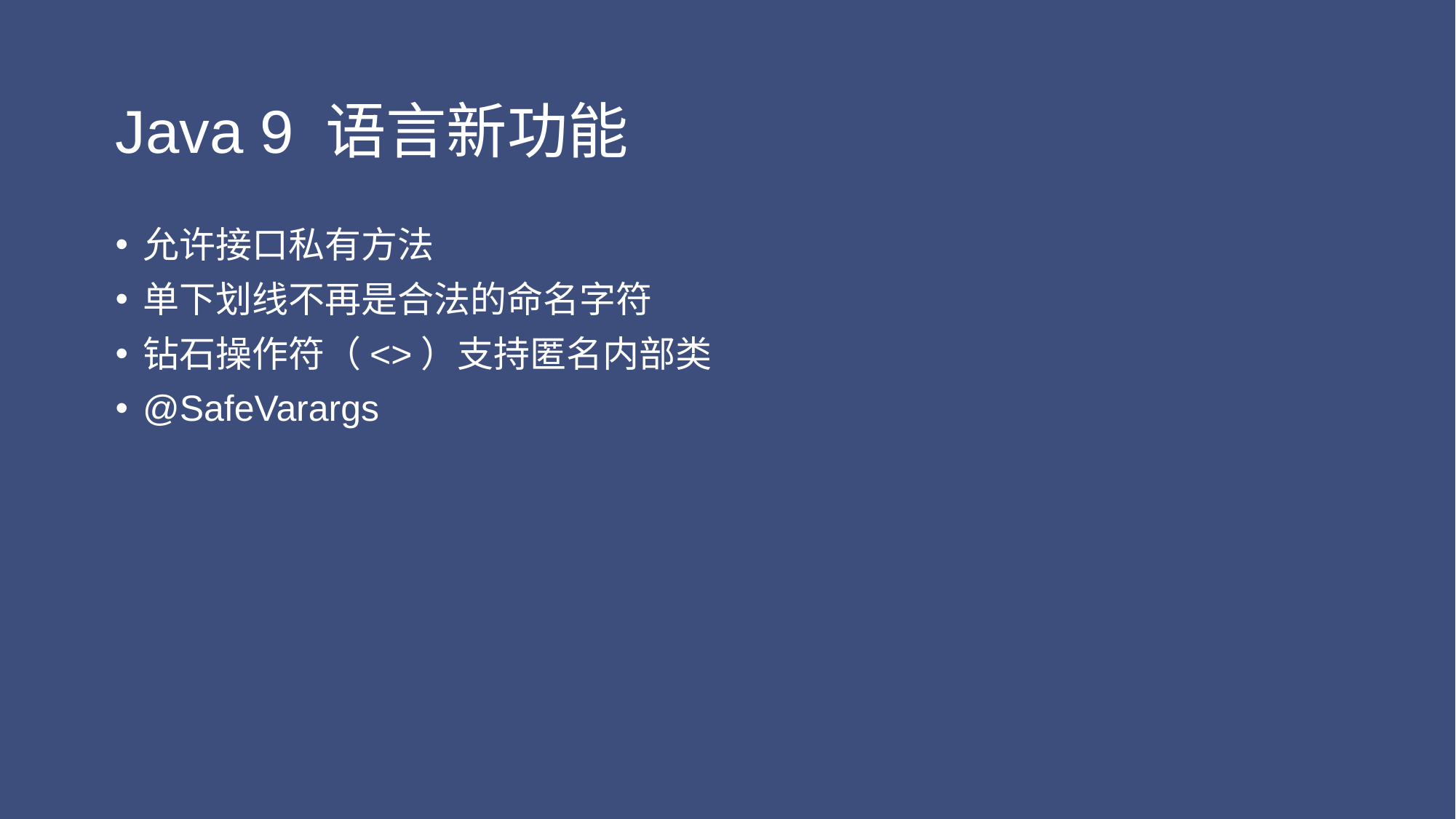

# Java 9 语言新功能
允许接口私有方法
单下划线不再是合法的命名字符
钻石操作符（<>）支持匿名内部类
@SafeVarargs